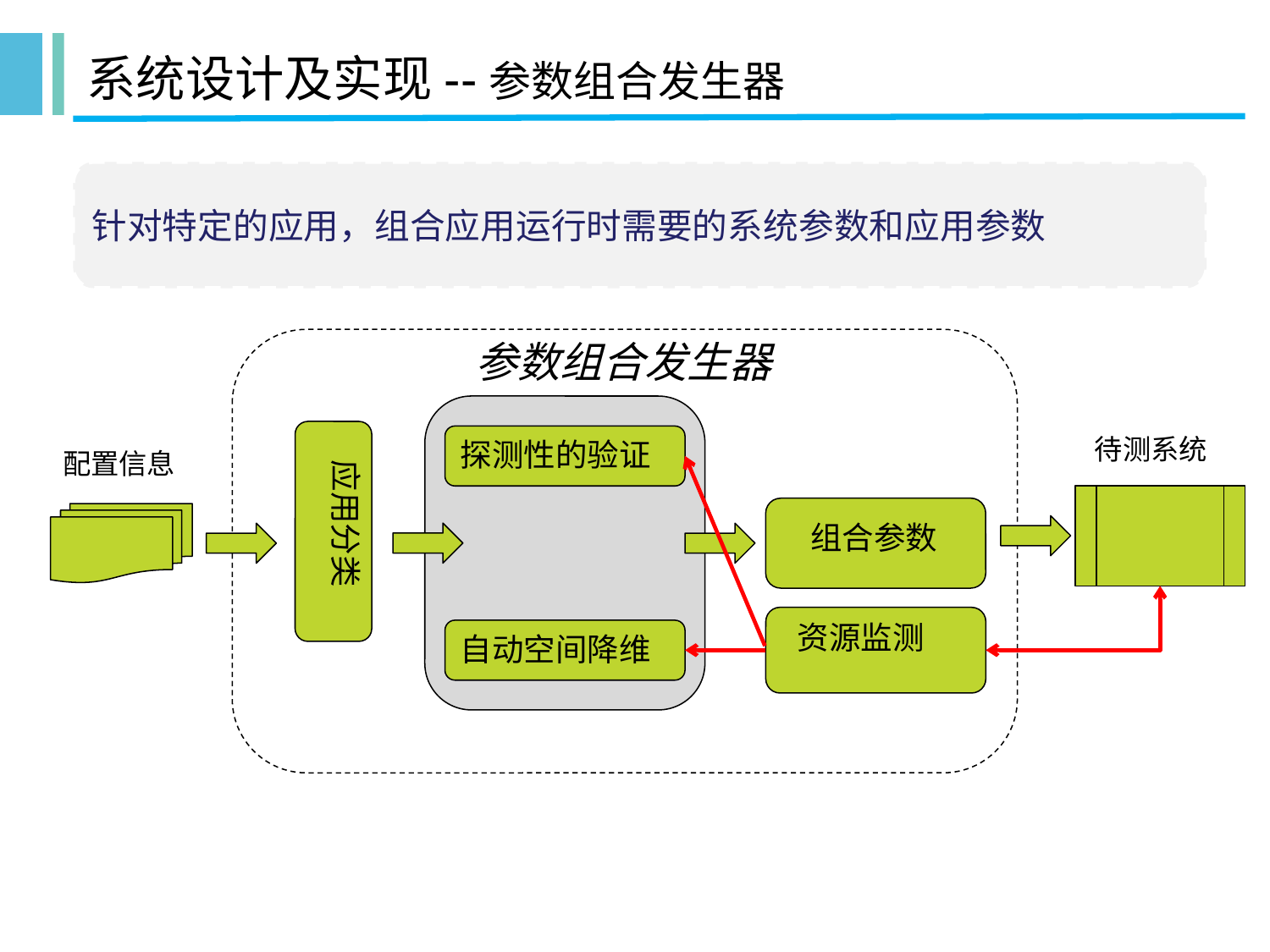

# 系统设计及实现--参数组合发生器
针对特定的应用，组合应用运行时需要的系统参数和应用参数

参数组合发生器

待测系统
探测性的验证

配置信息
应用分类
组合参数

 资源监测
自动空间降维